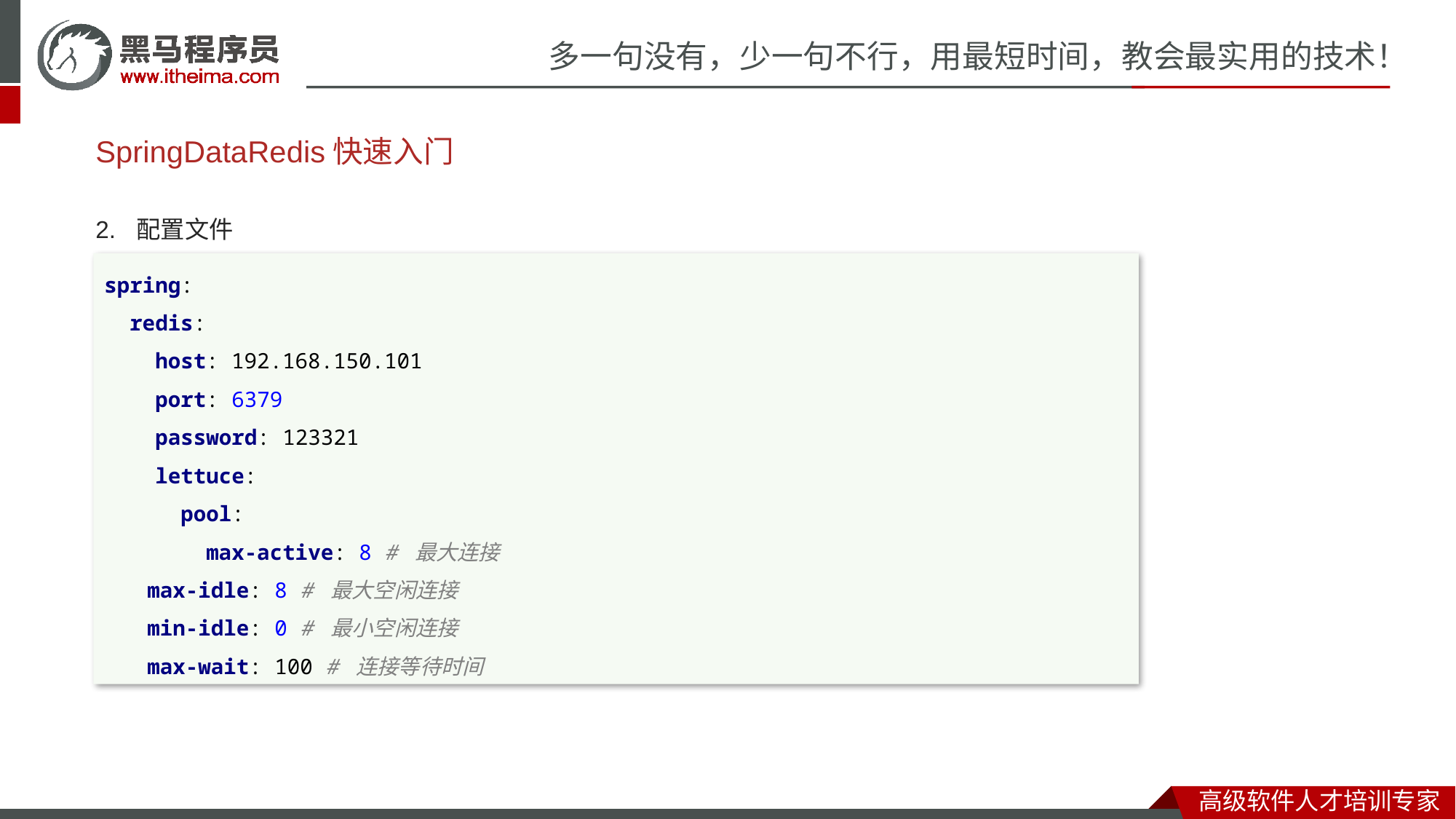

# SpringDataRedis快速入门
配置文件
spring:
  redis:
    host: 192.168.150.101
    port: 6379
    password: 123321
    lettuce:
      pool:
        max-active: 8 # 最大连接
        max-idle: 8 # 最大空闲连接
        min-idle: 0 # 最小空闲连接
        max-wait: 100 # 连接等待时间